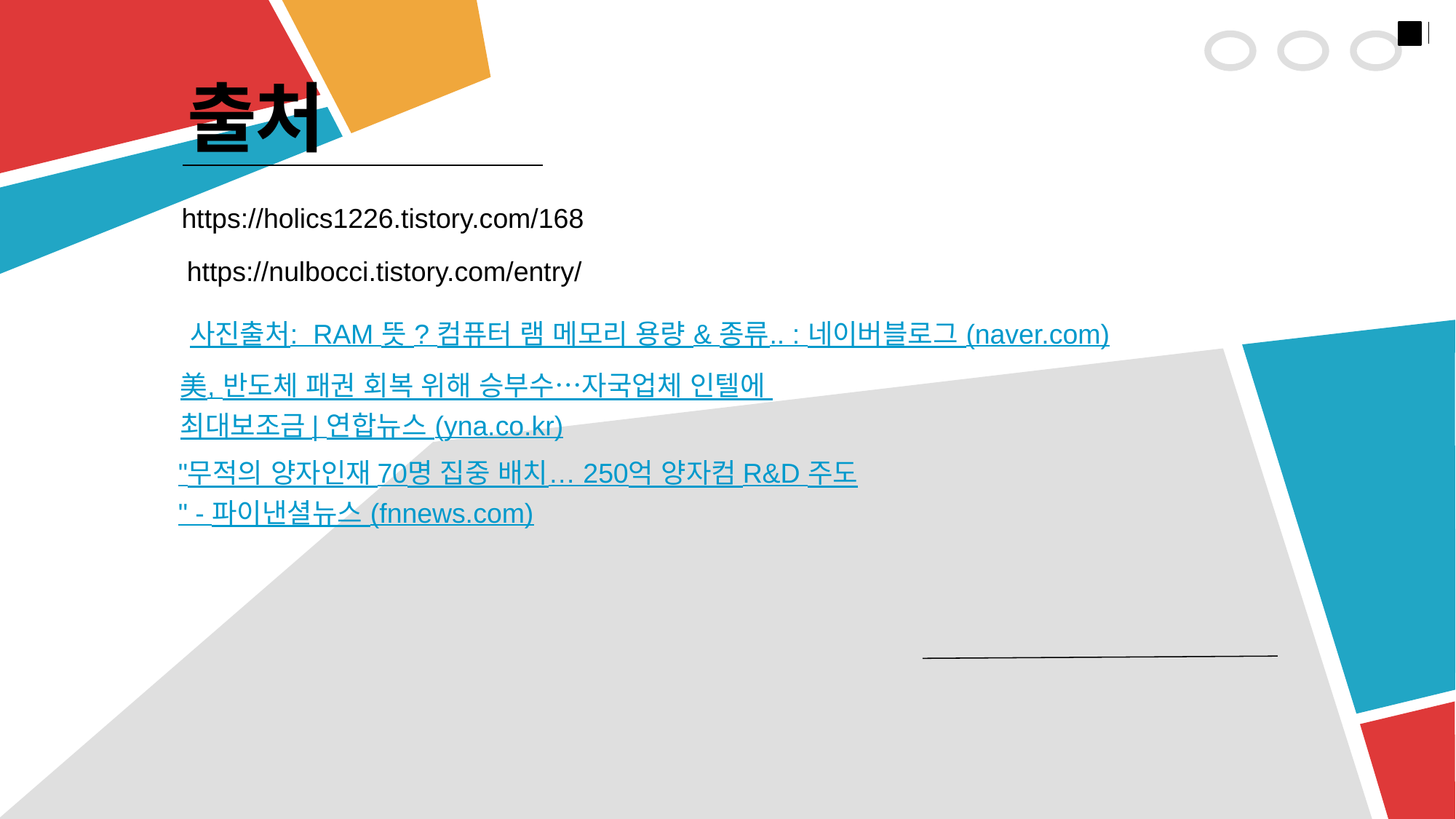

출처
https://holics1226.tistory.com/168

https://nulbocci.tistory.com/entry/
사진출처:  RAM 뜻 ? 컴퓨터 램 메모리 용량 & 종류.. : 네이버블로그 (naver.com)
美, 반도체 패권 회복 위해 승부수…자국업체 인텔에 최대보조금 | 연합뉴스 (yna.co.kr)
"무적의 양자인재 70명 집중 배치… 250억 양자컴 R&D 주도" - 파이낸셜뉴스 (fnnews.com)